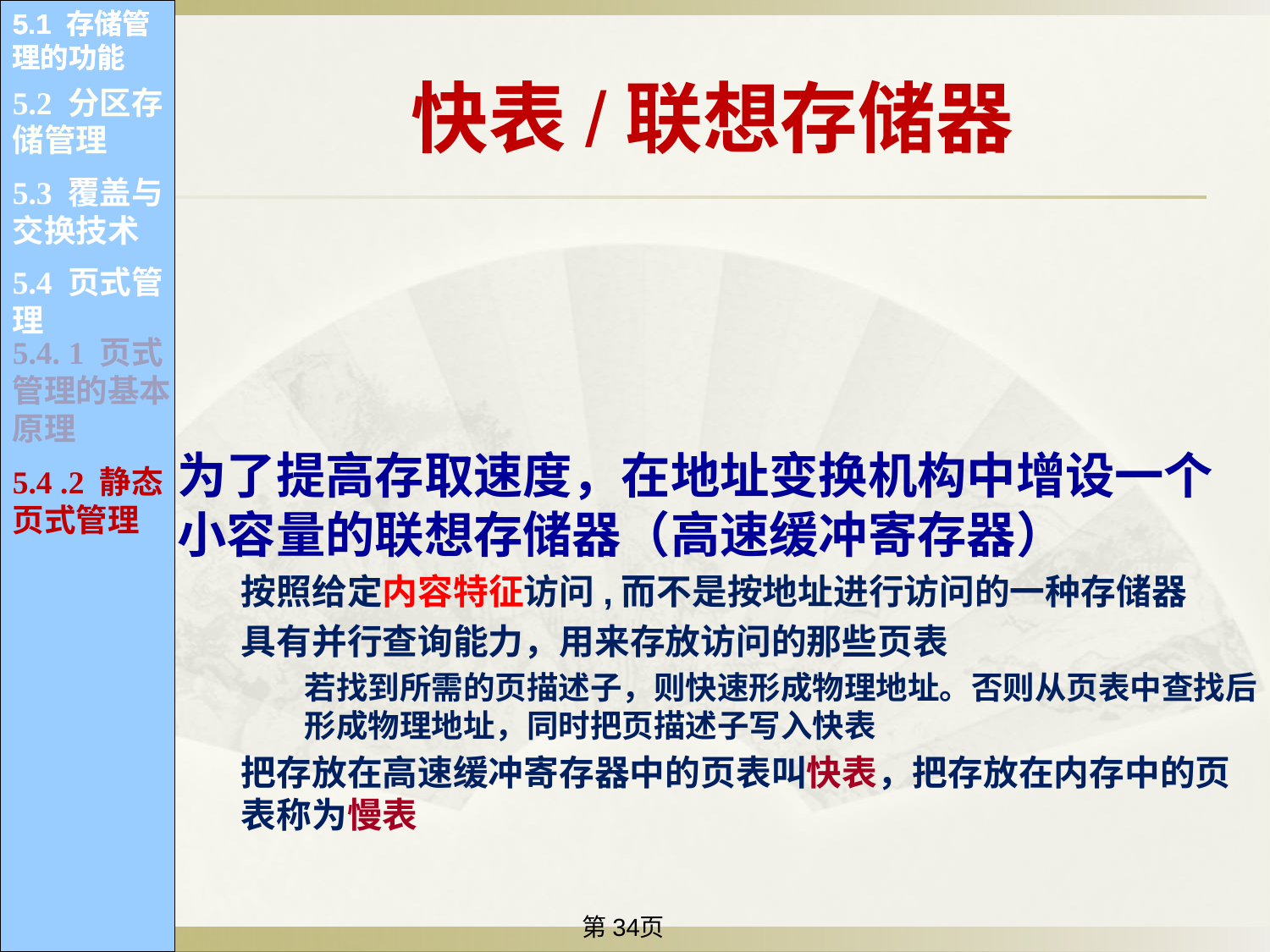

5.1 存储管理的功能

5.1 存储管理的功能
5.1 存储管理的功能
5.1 存储管理的功能

5.1 存储管理的功能

5.1 存储管理的功能
5.1 存储管理的功能
5.1 存储管理的功能

5.1 存储管理的功能

5.1 存储管理的功能
5.1 存储管理的功能
5.1 存储管理的功能
快表/联想存储器
5.2 分区存储管理
5.1.1 内存的分配和回收
5.1.2 内存空间的共享
5.1.2 内存空间的共享
5.3 覆盖与交换技术
为了提高存取速度，在地址变换机构中增设一个小容量的联想存储器（高速缓冲寄存器）
按照给定内容特征访问,而不是按地址进行访问的一种存储器
具有并行查询能力，用来存放访问的那些页表
若找到所需的页描述子，则快速形成物理地址。否则从页表中查找后形成物理地址，同时把页描述子写入快表
把存放在高速缓冲寄存器中的页表叫快表，把存放在内存中的页表称为慢表

5.1.3 存储保护
5.1.3 存储保护
5.4 页式管理
5.1.4 内存空间的扩充
5.4. 1 页式管理的基本原理
5.4 .2 静态页式管理